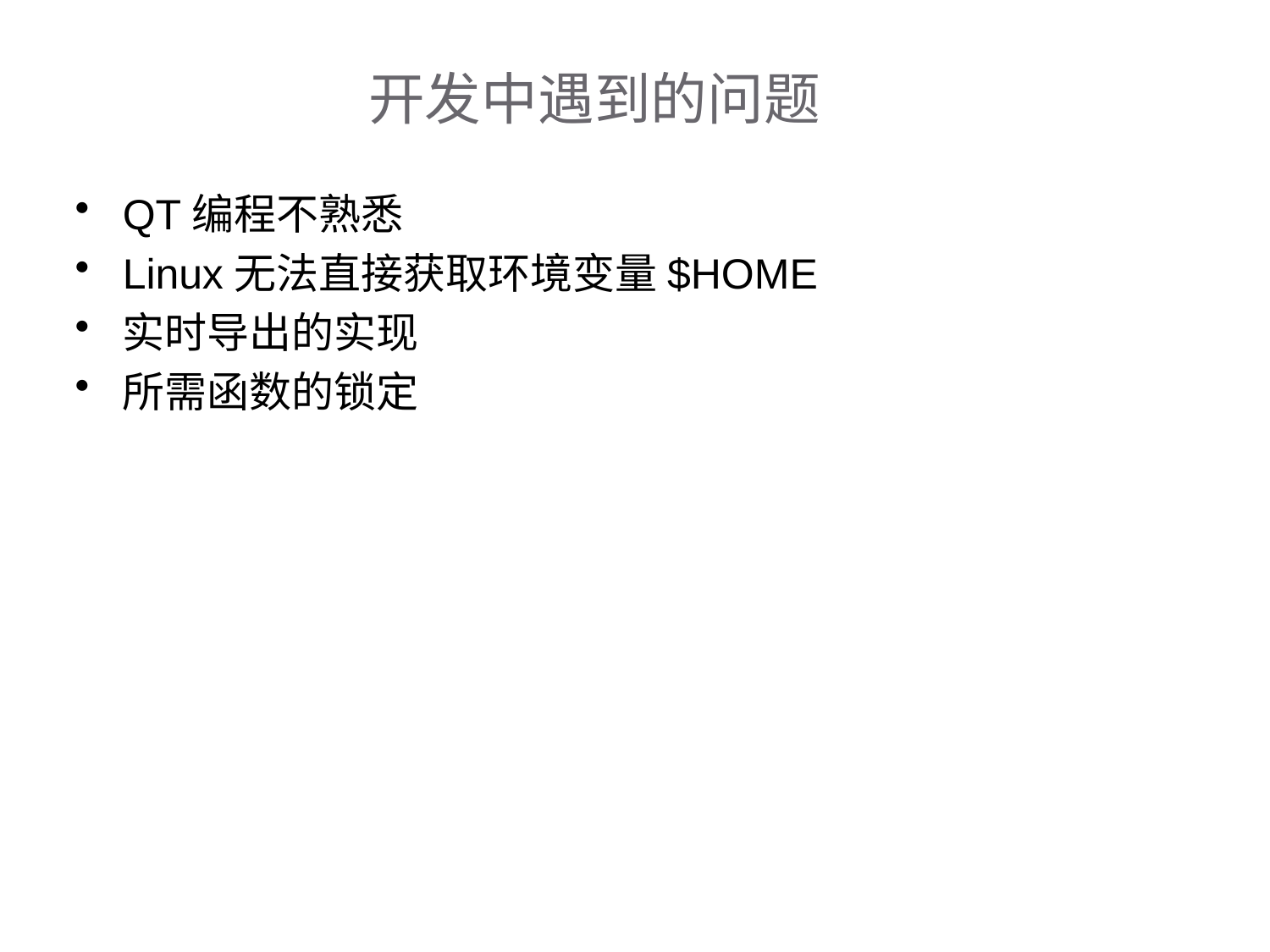

# 开发中遇到的问题
QT编程不熟悉
Linux无法直接获取环境变量$HOME
实时导出的实现
所需函数的锁定